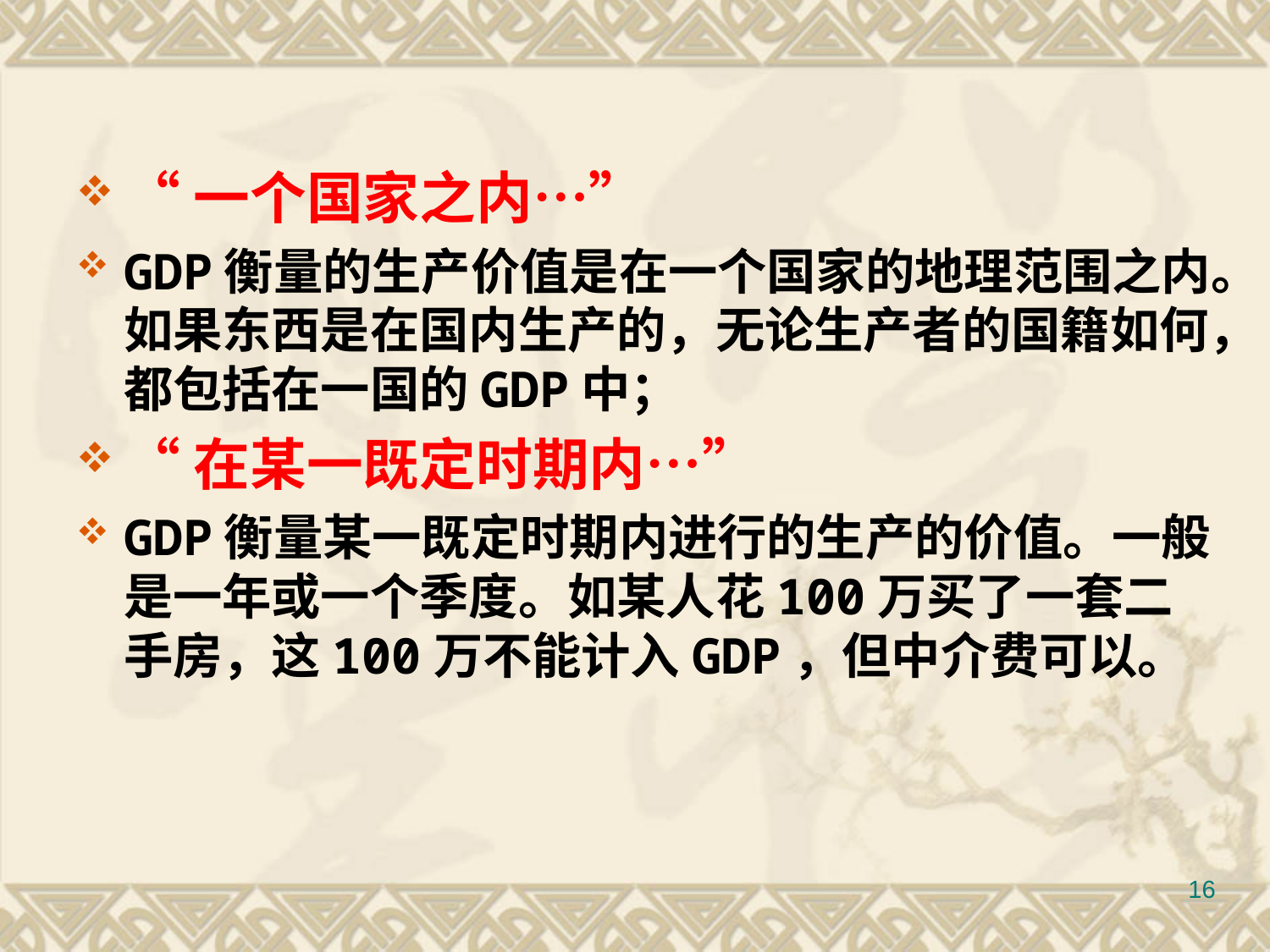

#
“一个国家之内…”
GDP衡量的生产价值是在一个国家的地理范围之内。如果东西是在国内生产的，无论生产者的国籍如何，都包括在一国的GDP中；
“在某一既定时期内…”
GDP衡量某一既定时期内进行的生产的价值。一般是一年或一个季度。如某人花100万买了一套二手房，这100万不能计入GDP，但中介费可以。

16